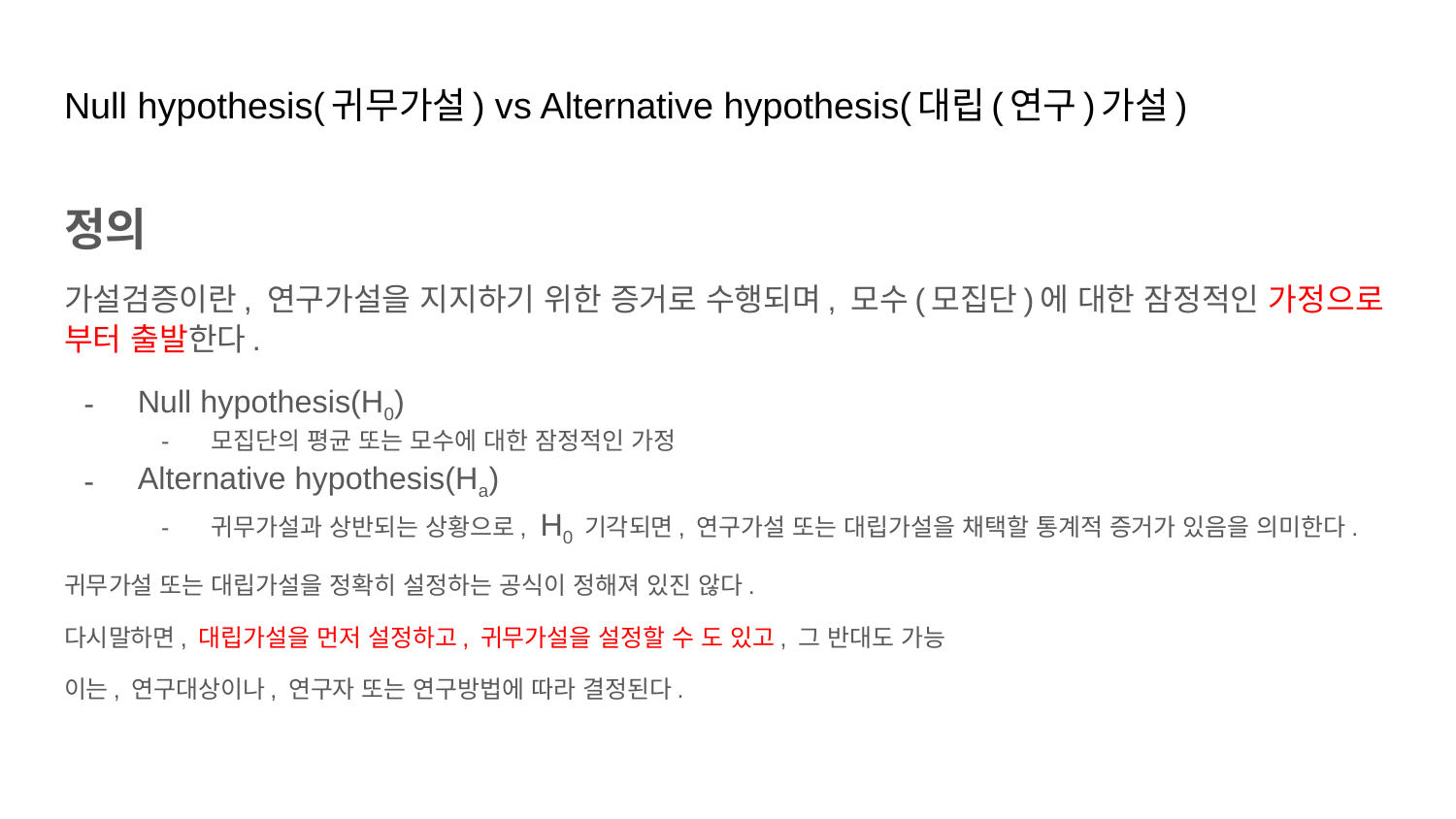

# Null hypothesis(귀무가설) vs Alternative hypothesis(대립(연구)가설)
정의
가설검증이란, 연구가설을 지지하기 위한 증거로 수행되며, 모수(모집단)에 대한 잠정적인 가정으로 부터 출발한다.
Null hypothesis(H0)
모집단의 평균 또는 모수에 대한 잠정적인 가정
Alternative hypothesis(Ha)
귀무가설과 상반되는 상황으로,  H0 기각되면, 연구가설 또는 대립가설을 채택할 통계적 증거가 있음을 의미한다.
귀무가설 또는 대립가설을 정확히 설정하는 공식이 정해져 있진 않다.
다시말하면, 대립가설을 먼저 설정하고, 귀무가설을 설정할 수 도 있고, 그 반대도 가능
이는, 연구대상이나, 연구자 또는 연구방법에 따라 결정된다.